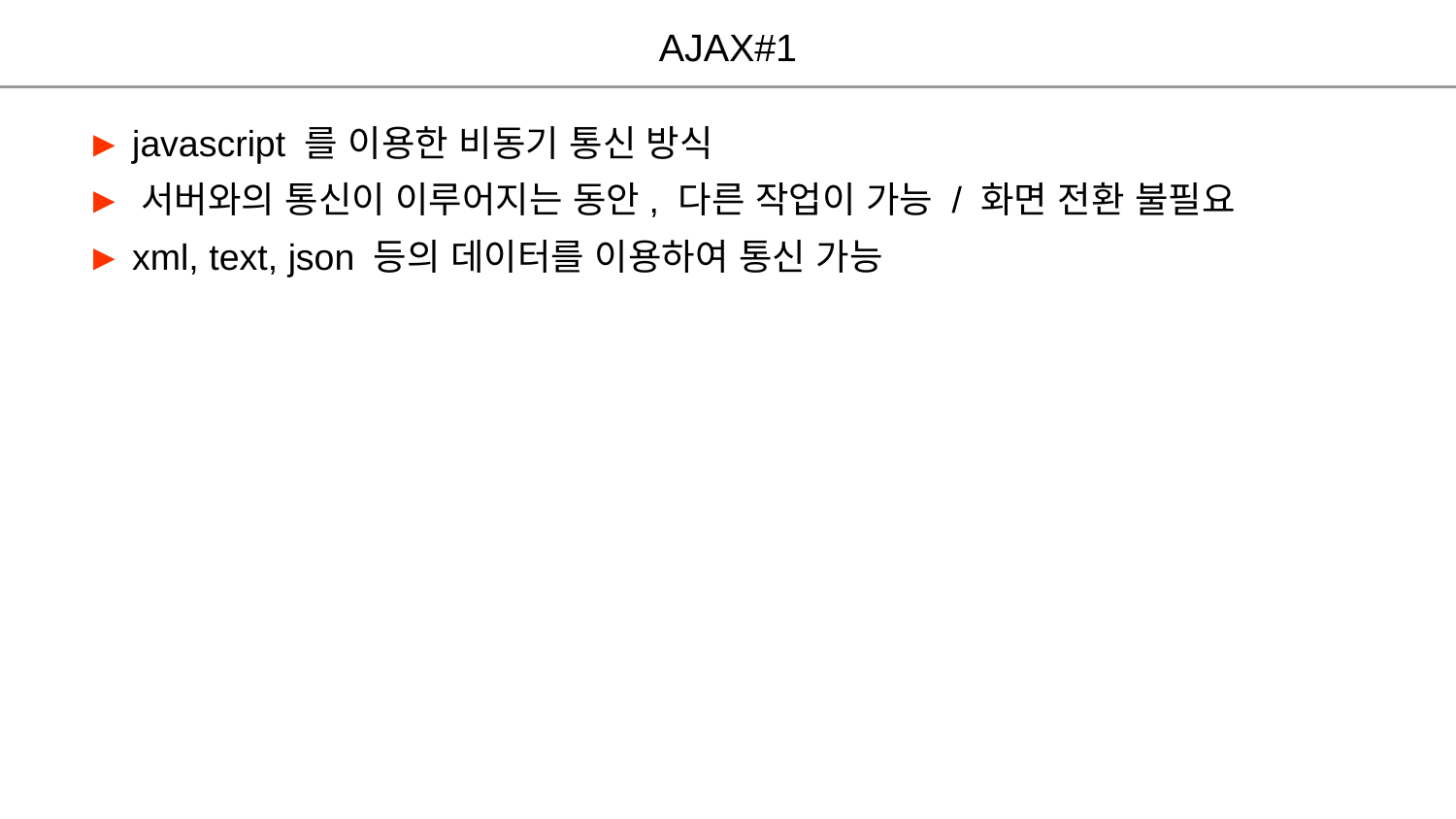

AJAX#1
► javascript 를 이용한 비동기 통신 방식
► 서버와의 통신이 이루어지는 동안, 다른 작업이 가능 / 화면 전환 불필요
► xml, text, json 등의 데이터를 이용하여 통신 가능